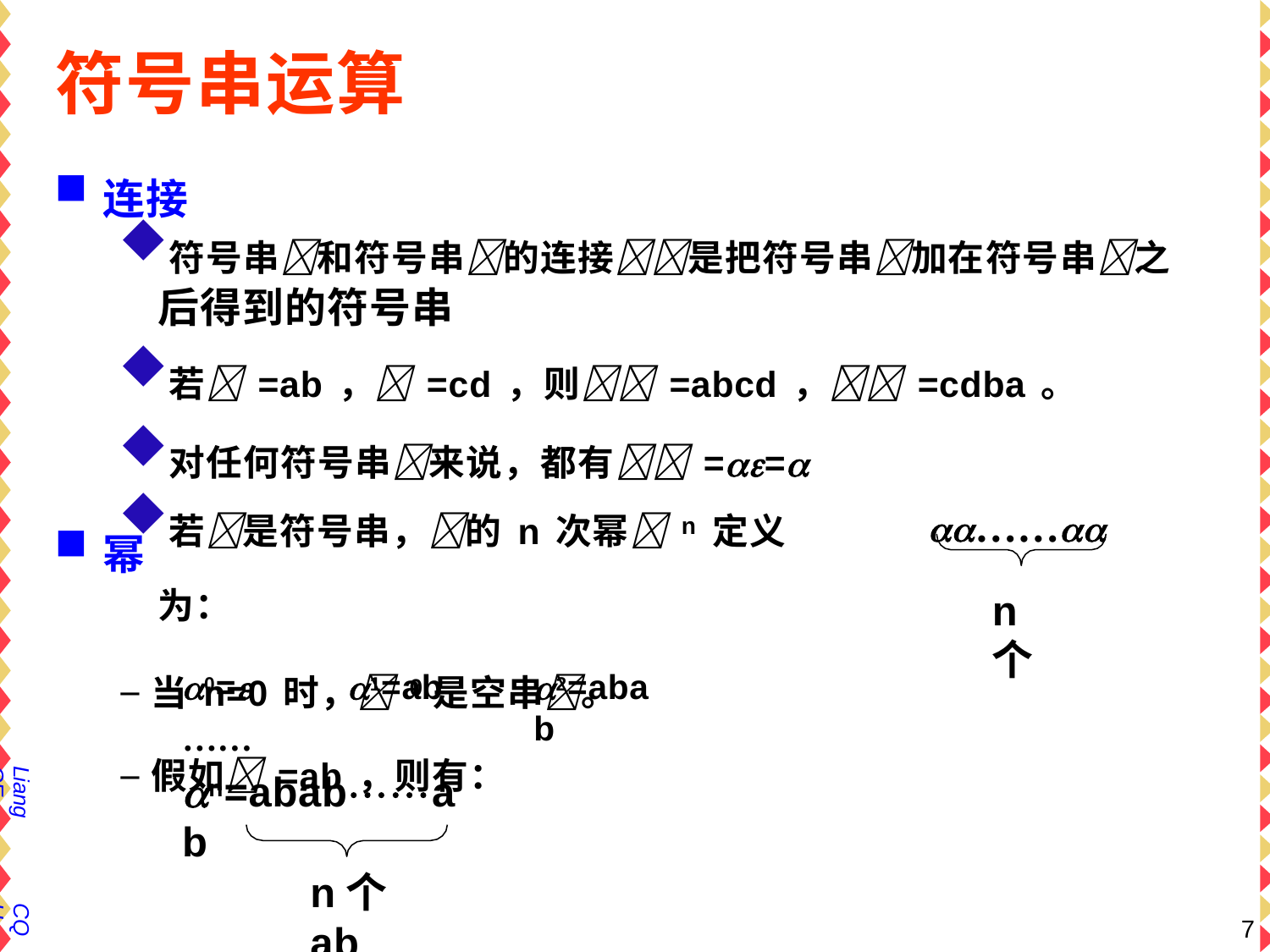

# 符号串运算
连接
符号串α和符号串β的连接αβ是把符号串β加在符号串α之 后得到的符号串
若α=ab，β=cd，则αβ=abcd，βα=cdba。
对任何符号串α来说，都有εα=αε=α
幂
若α是符号串，α的n次幂αn 定义为：
–当n=0时，α0是空串ε。
–假如α=ab，则有：
αα……αα

n个
α0=ε	α1=ab
……
αn=abab……ab
α2=abab
Liang GE

n个ab
CQU
7